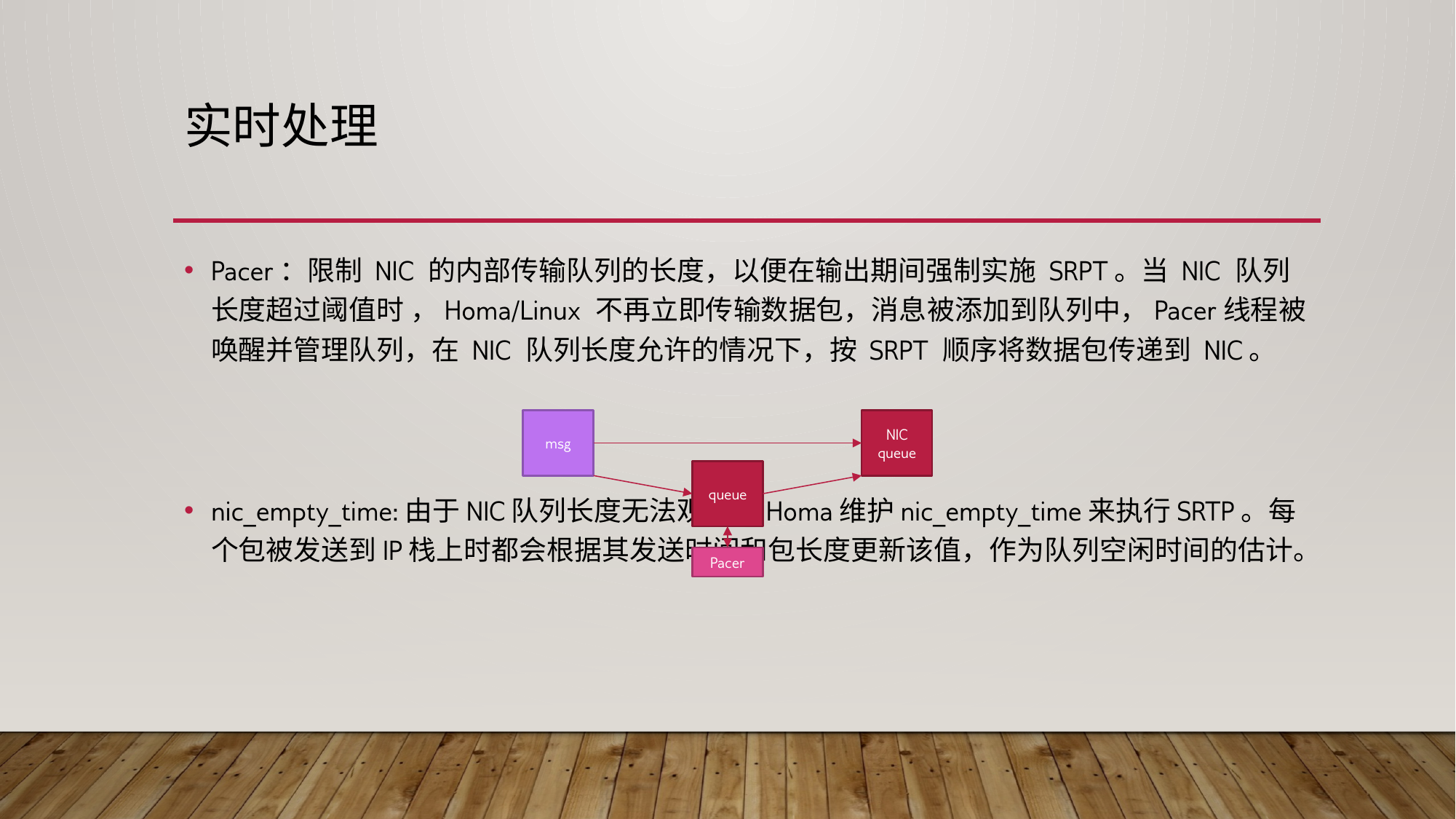

# 实时处理
Pacer：限制 NIC 的内部传输队列的长度，以便在输出期间强制实施 SRPT。当 NIC 队列长度超过阈值时 ，Homa/Linux 不再立即传输数据包，消息被添加到队列中，Pacer线程被唤醒并管理队列，在 NIC 队列长度允许的情况下，按 SRPT 顺序将数据包传递到 NIC。

nic_empty_time:由于NIC队列长度无法观测，Homa维护nic_empty_time来执行SRTP。每个包被发送到IP栈上时都会根据其发送时间和包长度更新该值，作为队列空闲时间的估计。
msg
NIC
queue
queue
Pacer